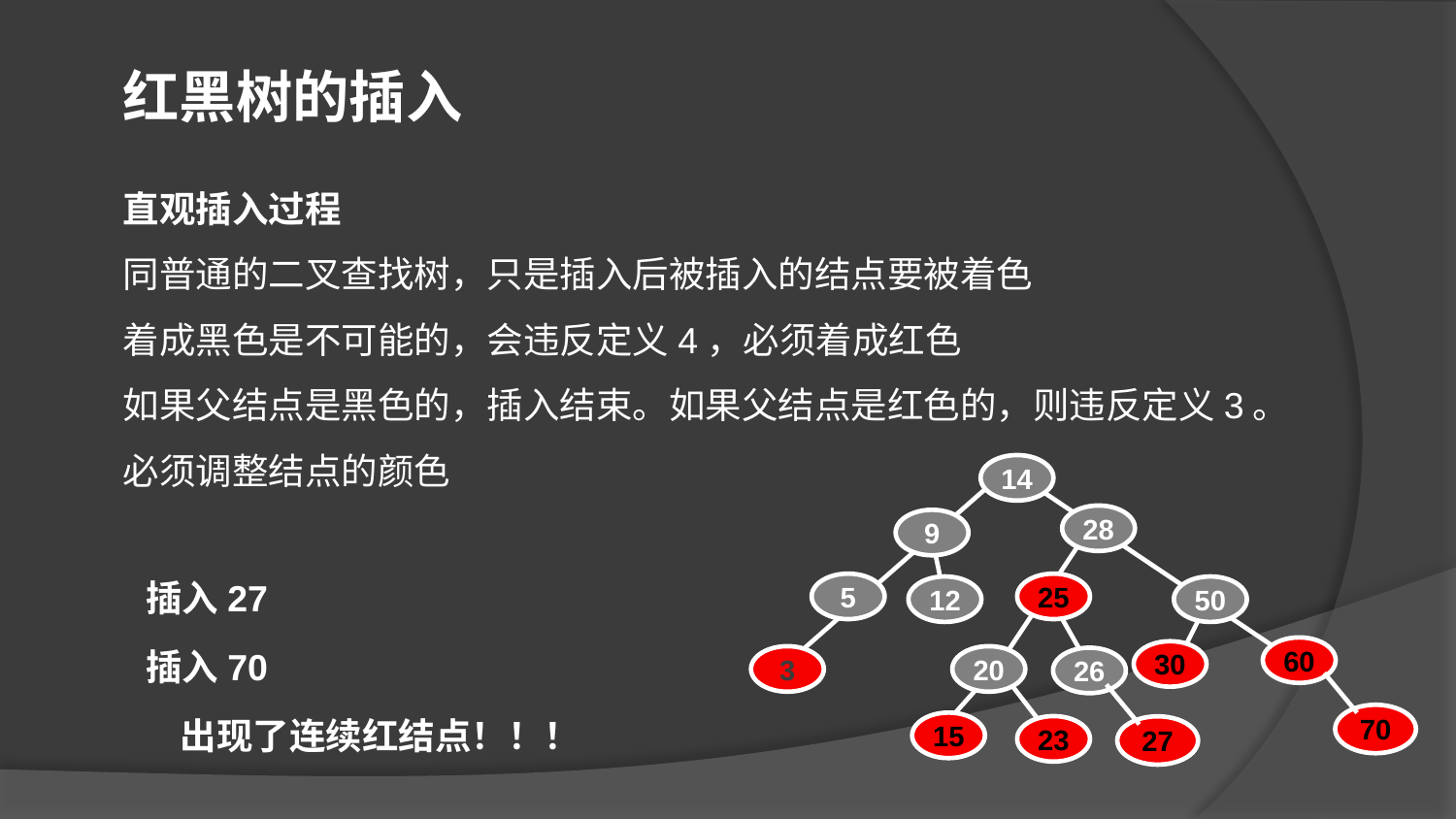

红黑树的插入
直观插入过程
同普通的二叉查找树，只是插入后被插入的结点要被着色
着成黑色是不可能的，会违反定义4，必须着成红色
如果父结点是黑色的，插入结束。如果父结点是红色的，则违反定义3。必须调整结点的颜色
14

28
9

5
25
12
50

60
30
3
20
26

15
23
插入27
插入70

70

27
出现了连续红结点！！！